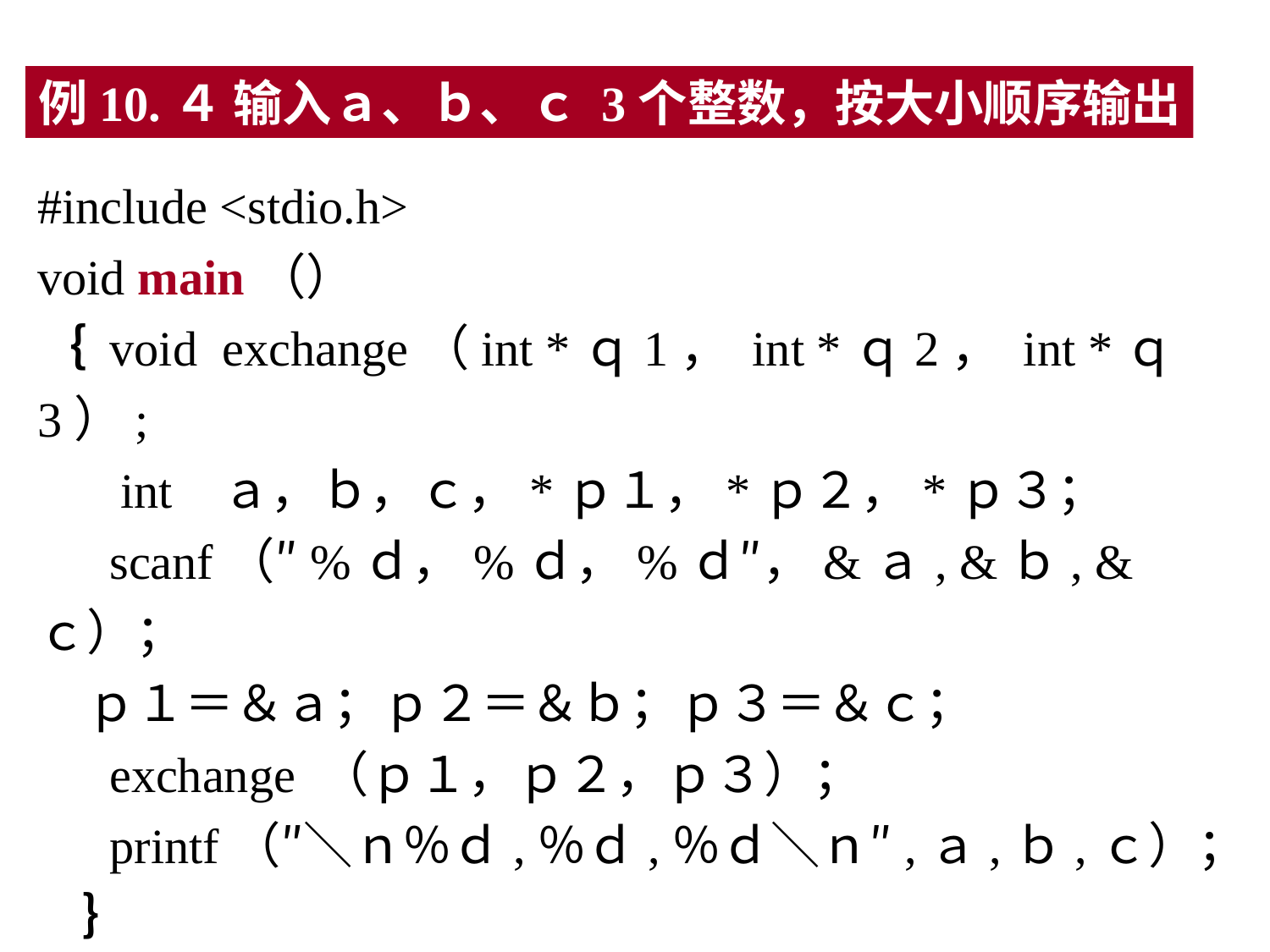

例10.４ 输入ａ、ｂ、ｃ 3个整数，按大小顺序输出
#include <stdio.h>
void main（）
｛ void  exchange（int *ｑ1， int *ｑ2， int *ｑ3）;
　  int   ａ，ｂ，ｃ，*ｐ１，*ｐ２，*ｐ３；
　 scanf（″%ｄ，%ｄ，%ｄ″，&ａ, &ｂ, &ｃ）；
　ｐ１＝＆ａ；ｐ２＝＆ｂ；ｐ３＝＆ｃ；
　 exchange （ｐ１，ｐ２，ｐ３）；
　 printf（″＼ｎ％ｄ,％ｄ,％ｄ＼ｎ″,ａ,ｂ,ｃ）；
   ｝